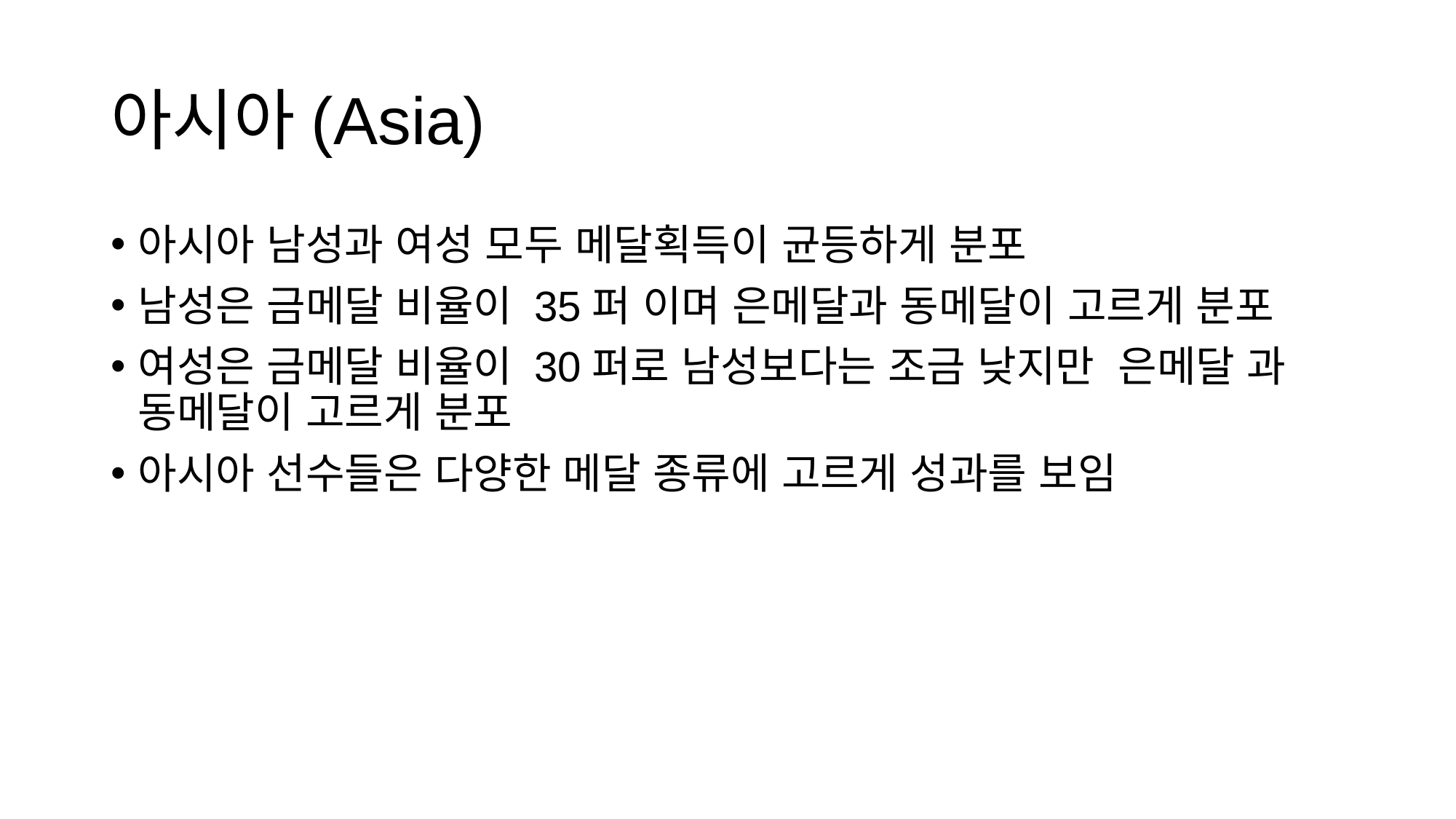

# 아시아(Asia)
아시아 남성과 여성 모두 메달획득이 균등하게 분포
남성은 금메달 비율이 35퍼 이며 은메달과 동메달이 고르게 분포
여성은 금메달 비율이 30퍼로 남성보다는 조금 낮지만  은메달 과 동메달이 고르게 분포
아시아 선수들은 다양한 메달 종류에 고르게 성과를 보임